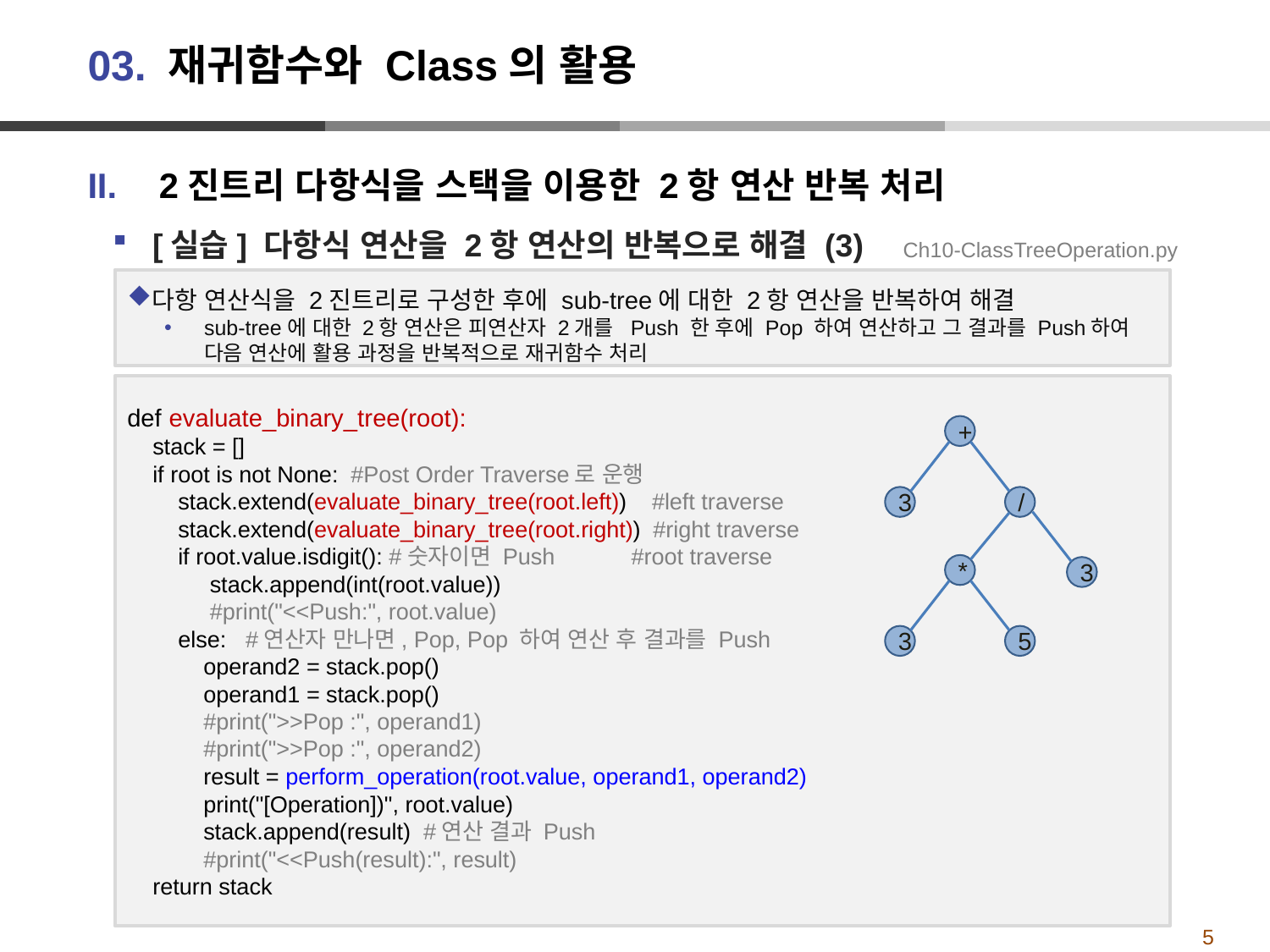

# 03. 재귀함수와 Class의 활용
2진트리 다항식을 스택을 이용한 2항 연산 반복 처리
[실습] 다항식 연산을 2항 연산의 반복으로 해결 (3)
Ch10-ClassTreeOperation.py
다항 연산식을 2진트리로 구성한 후에 sub-tree에 대한 2항 연산을 반복하여 해결
sub-tree에 대한 2항 연산은 피연산자 2개를  Push 한 후에 Pop 하여 연산하고 그 결과를 Push하여 다음 연산에 활용 과정을 반복적으로 재귀함수 처리
def evaluate_binary_tree(root):
    stack = []
    if root is not None:  #Post Order Traverse로 운행
        stack.extend(evaluate_binary_tree(root.left))    #left traverse
        stack.extend(evaluate_binary_tree(root.right))  #right traverse
        if root.value.isdigit(): #숫자이면 Push            #root traverse
             stack.append(int(root.value))
             #print("<<Push:", root.value)
        else:   #연산자 만나면, Pop, Pop 하여 연산 후 결과를 Push
            operand2 = stack.pop()
            operand1 = stack.pop()
            #print(">>Pop :", operand1)
            #print(">>Pop :", operand2)
            result = perform_operation(root.value, operand1, operand2)
            print("[Operation])", root.value)
            stack.append(result)  #연산 결과 Push
            #print("<<Push(result):", result)
    return stack
+
3
/
*
3
5
3